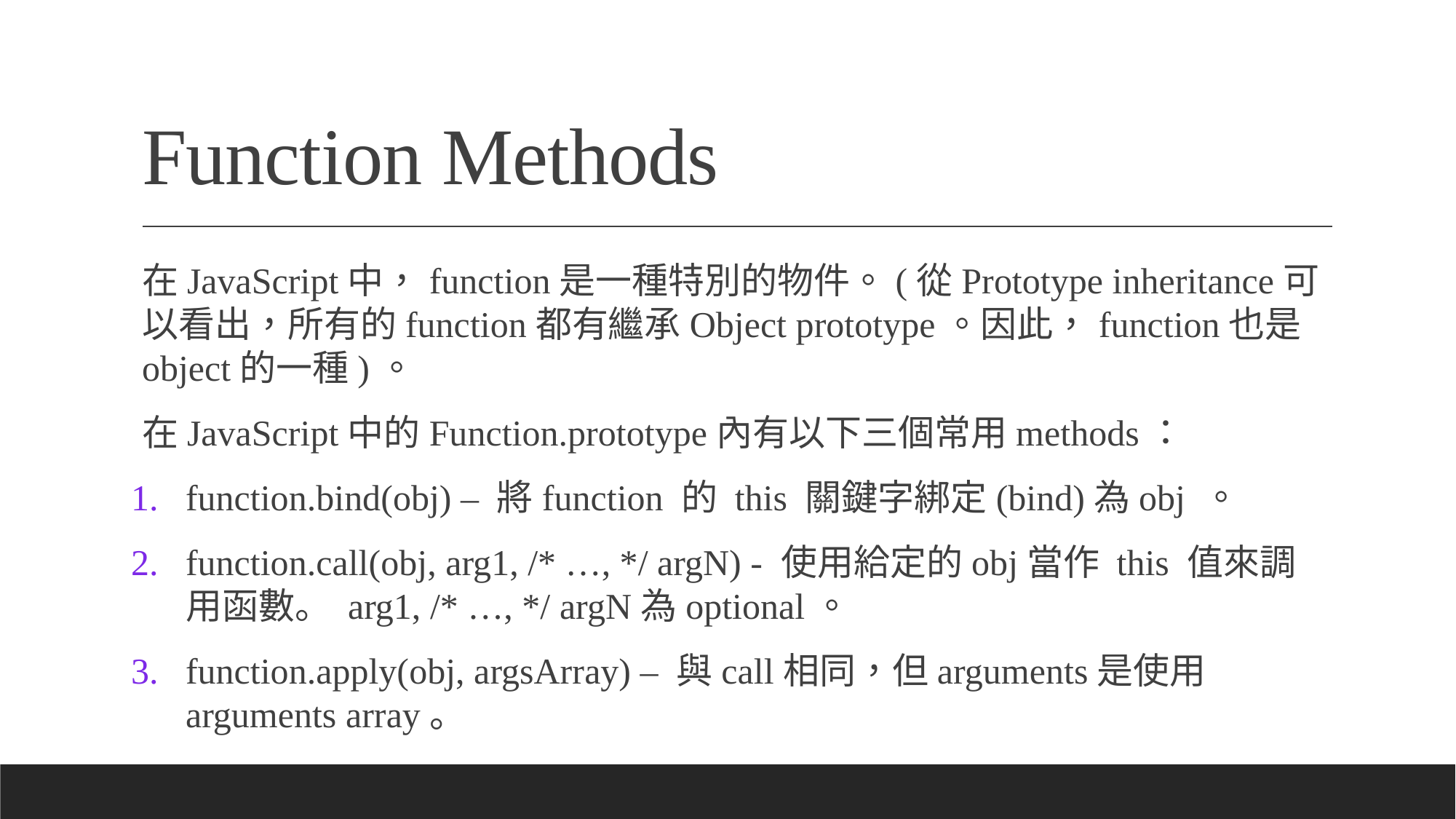

# Function Methods
在JavaScript中，function是一種特別的物件。(從Prototype inheritance可以看出，所有的function都有繼承Object prototype。因此，function也是object的一種)。
在JavaScript中的Function.prototype內有以下三個常用methods：
function.bind(obj) – 將function 的 this 關鍵字綁定(bind)為obj 。
function.call(obj, arg1, /* …, */ argN) - 使用給定的obj當作 this 值來調用函數。 arg1, /* …, */ argN為optional。
function.apply(obj, argsArray) – 與call相同，但arguments是使用arguments array。